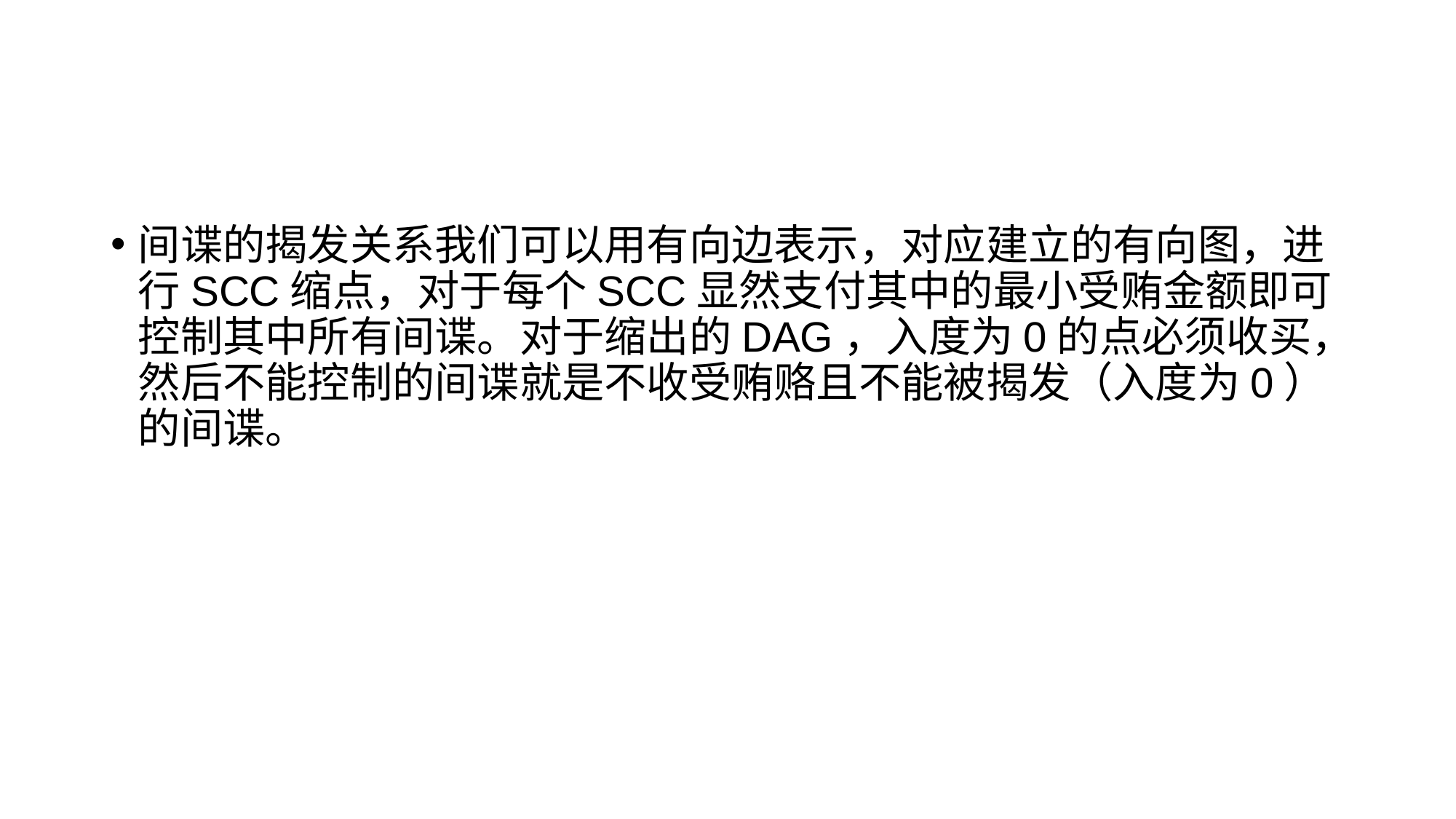

#
间谍的揭发关系我们可以用有向边表示，对应建立的有向图，进行SCC缩点，对于每个SCC显然支付其中的最小受贿金额即可控制其中所有间谍。对于缩出的DAG，入度为0的点必须收买，然后不能控制的间谍就是不收受贿赂且不能被揭发（入度为0）的间谍。